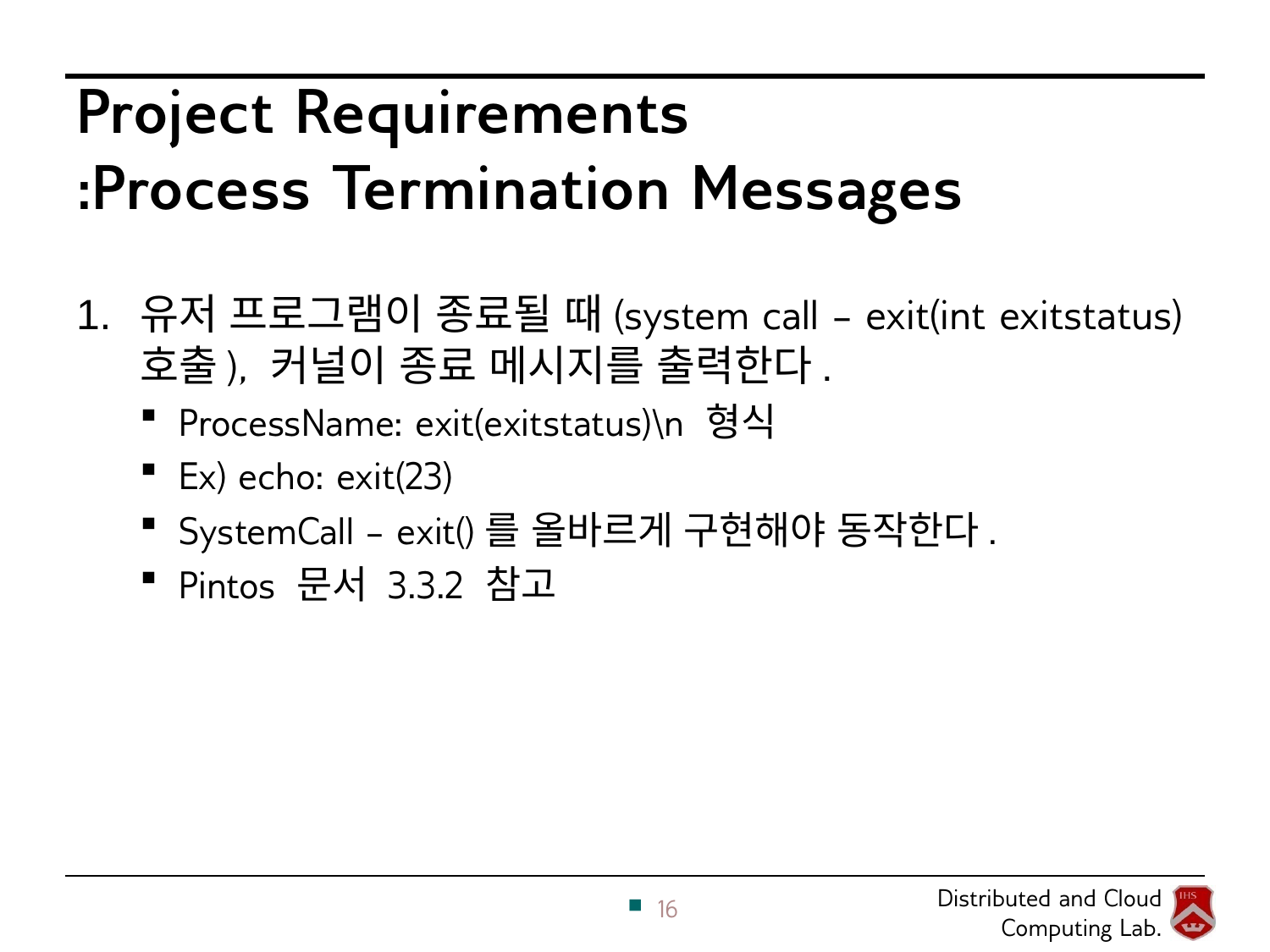

# Project Requirements :Process Termination Messages

유저 프로그램이 종료될 때(system call – exit(int exitstatus)호출), 커널이 종료 메시지를 출력한다.
ProcessName: exit(exitstatus)\n 형식
Ex) echo: exit(23)
SystemCall – exit()를 올바르게 구현해야 동작한다.
Pintos 문서 3.3.2 참고

16